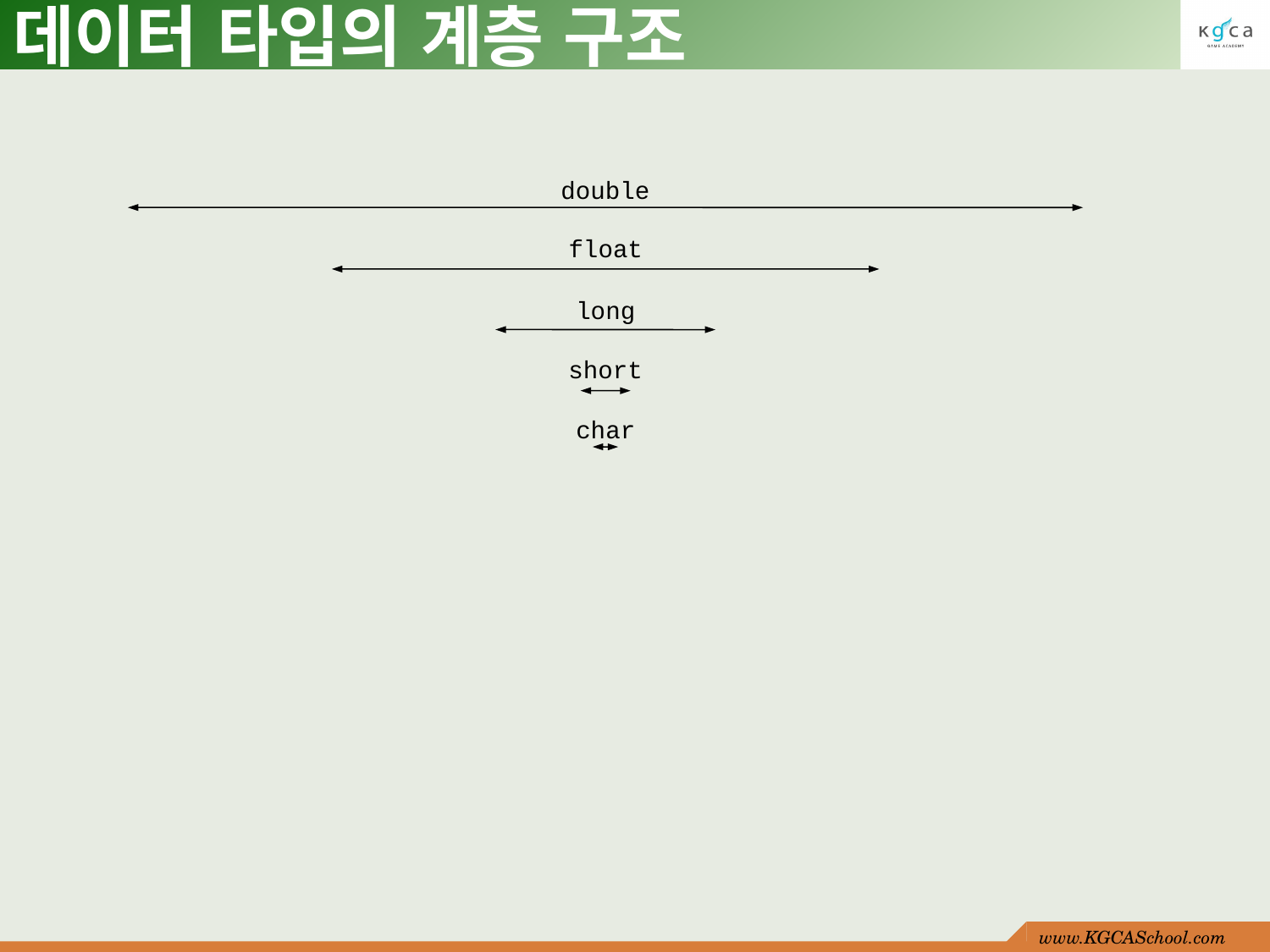

# 데이터 타입의 계층 구조
double

float

long

short

char